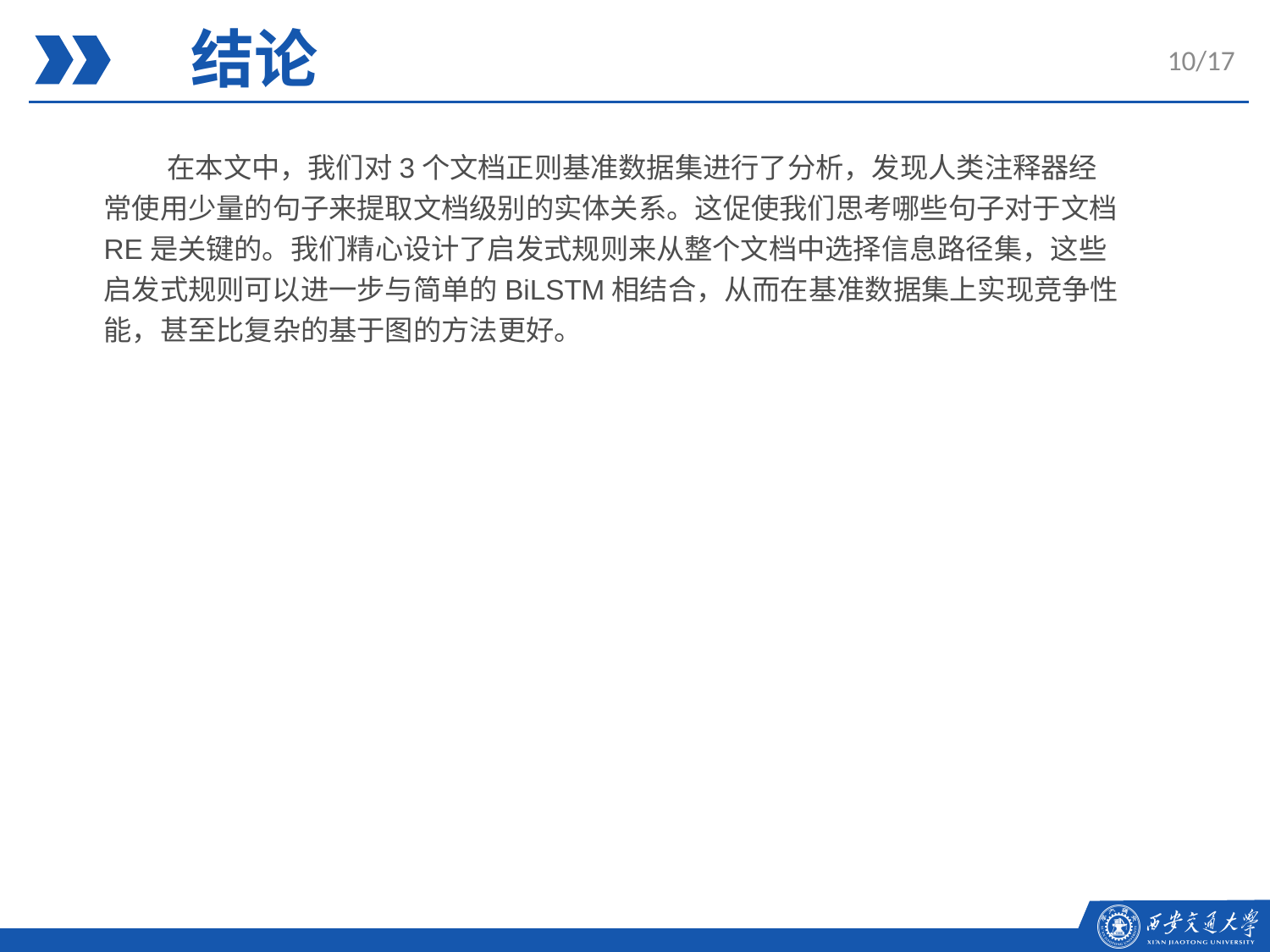

结论
10/17
在本文中，我们对3个文档正则基准数据集进行了分析，发现人类注释器经常使用少量的句子来提取文档级别的实体关系。这促使我们思考哪些句子对于文档RE是关键的。我们精心设计了启发式规则来从整个文档中选择信息路径集，这些启发式规则可以进一步与简单的BiLSTM相结合，从而在基准数据集上实现竞争性能，甚至比复杂的基于图的方法更好。